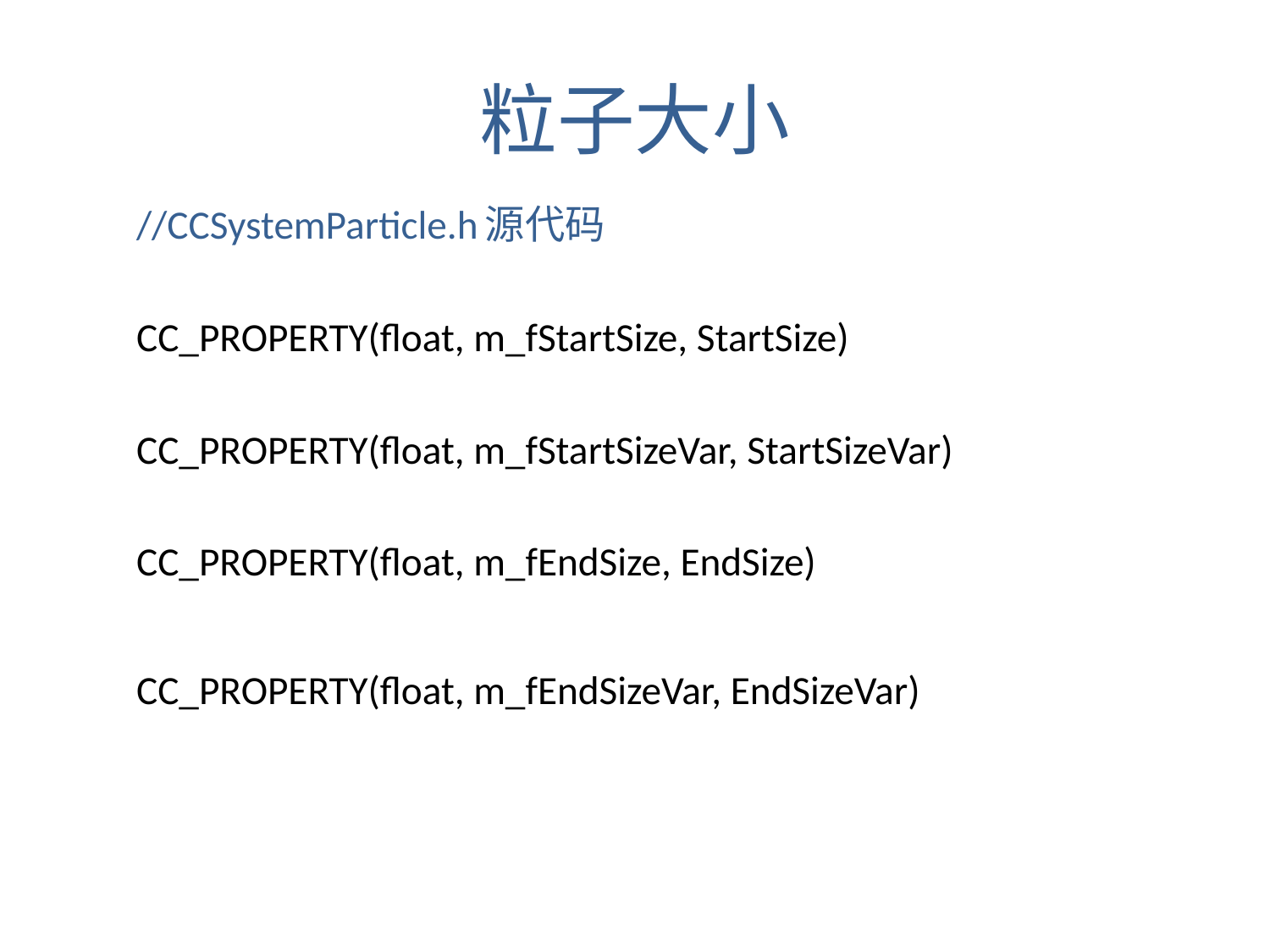

# 粒子大小
    //CCSystemParticle.h源代码

    CC_PROPERTY(float, m_fStartSize, StartSize)

    CC_PROPERTY(float, m_fStartSizeVar, StartSizeVar)

    CC_PROPERTY(float, m_fEndSize, EndSize)
    CC_PROPERTY(float, m_fEndSizeVar, EndSizeVar)